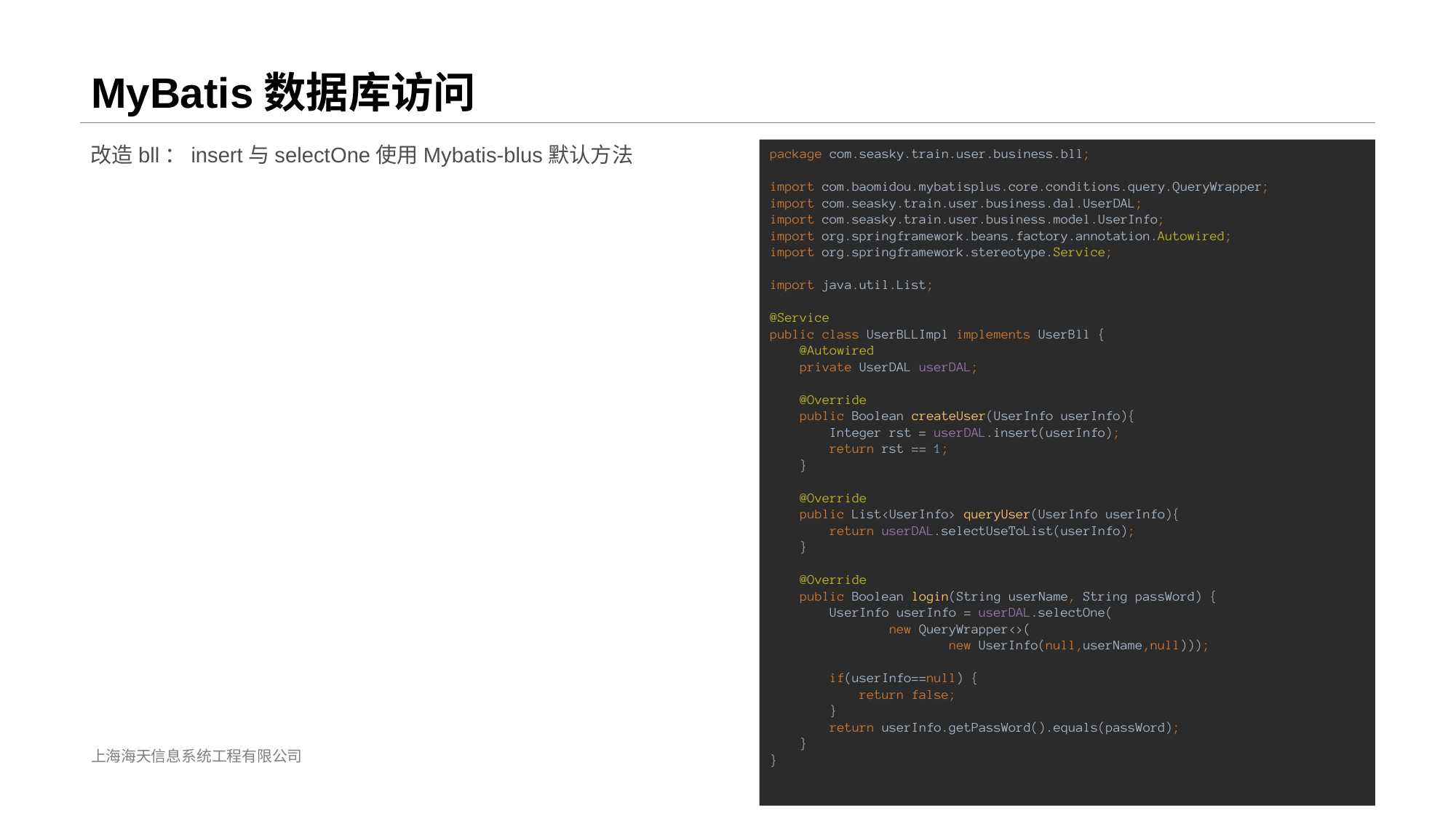

# MyBatis数据库访问
改造bll：insert与selectOne使用Mybatis-blus默认方法
package com.seasky.train.user.business.bll;
import com.baomidou.mybatisplus.core.conditions.query.QueryWrapper;
import com.seasky.train.user.business.dal.UserDAL;
import com.seasky.train.user.business.model.UserInfo;
import org.springframework.beans.factory.annotation.Autowired;
import org.springframework.stereotype.Service;
import java.util.List;
@Service
public class UserBLLImpl implements UserBll {
    @Autowired
    private UserDAL userDAL;
    @Override
    public Boolean createUser(UserInfo userInfo){
        Integer rst = userDAL.insert(userInfo);
        return rst == 1;
    }
    @Override
    public List<UserInfo> queryUser(UserInfo userInfo){
        return userDAL.selectUseToList(userInfo);
    }
    @Override
    public Boolean login(String userName, String passWord) {
        UserInfo userInfo = userDAL.selectOne(
                new QueryWrapper<>(
                        new UserInfo(null,userName,null)));
        if(userInfo==null) {
            return false;
        }
        return userInfo.getPassWord().equals(passWord);
    }
}
上海海天信息系统工程有限公司
27